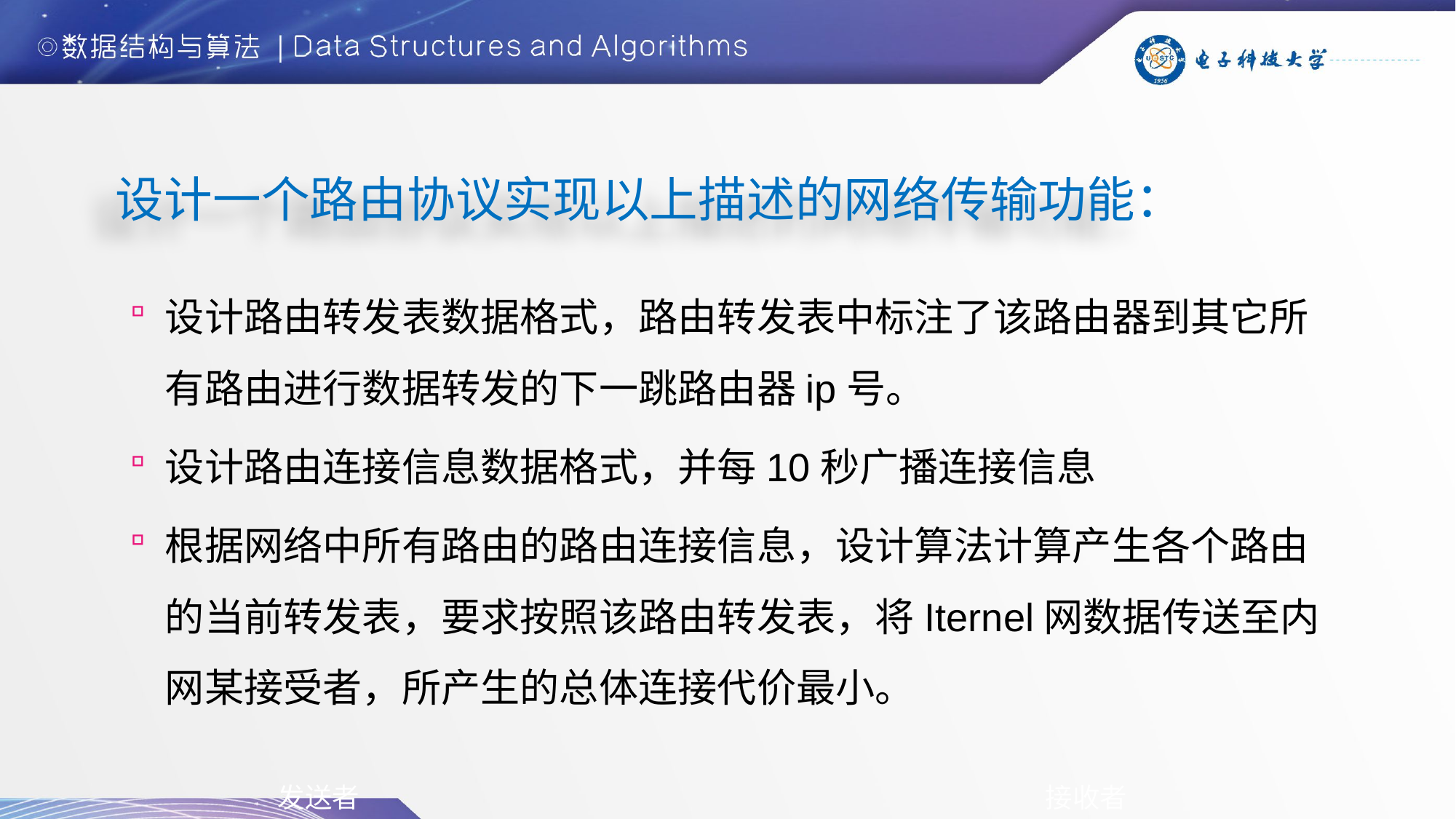

设计一个路由协议实现以上描述的网络传输功能：
设计路由转发表数据格式，路由转发表中标注了该路由器到其它所有路由进行数据转发的下一跳路由器ip号。
设计路由连接信息数据格式，并每10秒广播连接信息
根据网络中所有路由的路由连接信息，设计算法计算产生各个路由的当前转发表，要求按照该路由转发表，将Iternel网数据传送至内网某接受者，所产生的总体连接代价最小。

发送者
接收者